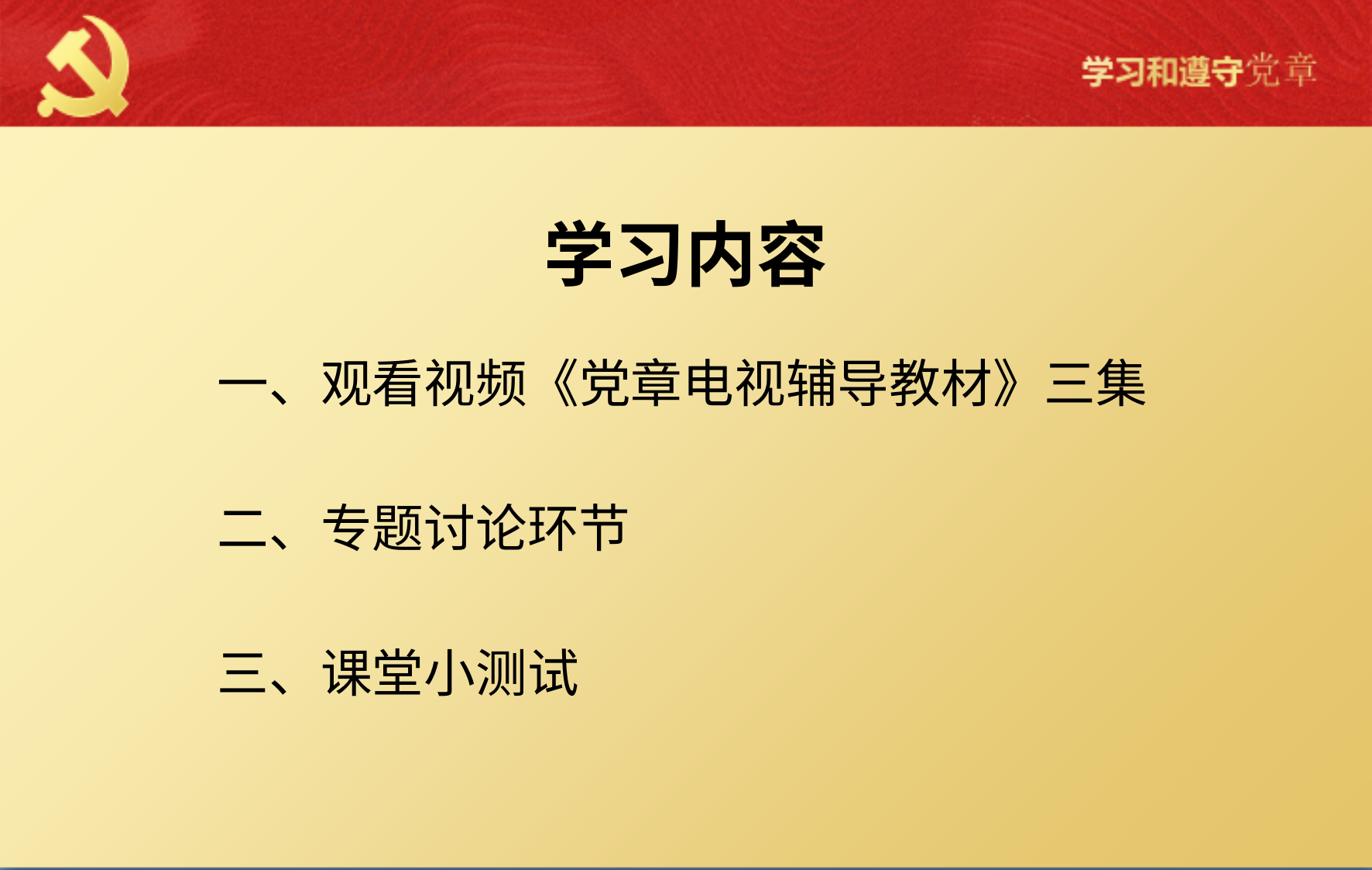

# 学习内容
一、观看视频《党章电视辅导教材》三集

二、专题讨论环节

三、课堂小测试